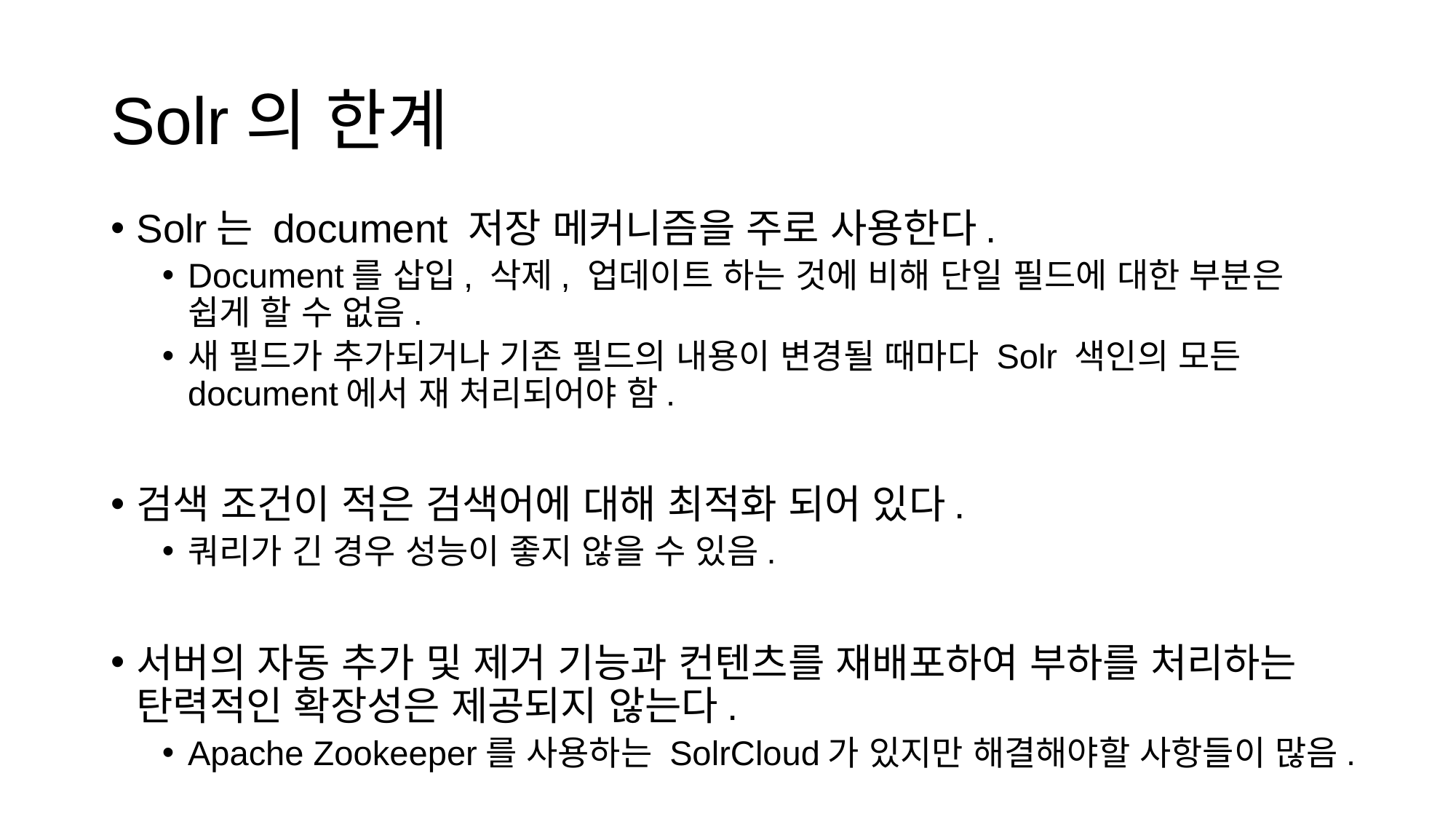

# Solr의 한계
Solr는 document 저장 메커니즘을 주로 사용한다.
Document를 삽입, 삭제, 업데이트 하는 것에 비해 단일 필드에 대한 부분은 쉽게 할 수 없음.
새 필드가 추가되거나 기존 필드의 내용이 변경될 때마다 Solr 색인의 모든 document에서 재 처리되어야 함.

검색 조건이 적은 검색어에 대해 최적화 되어 있다.
쿼리가 긴 경우 성능이 좋지 않을 수 있음.

서버의 자동 추가 및 제거 기능과 컨텐츠를 재배포하여 부하를 처리하는 탄력적인 확장성은 제공되지 않는다.
Apache Zookeeper를 사용하는 SolrCloud가 있지만 해결해야할 사항들이 많음.